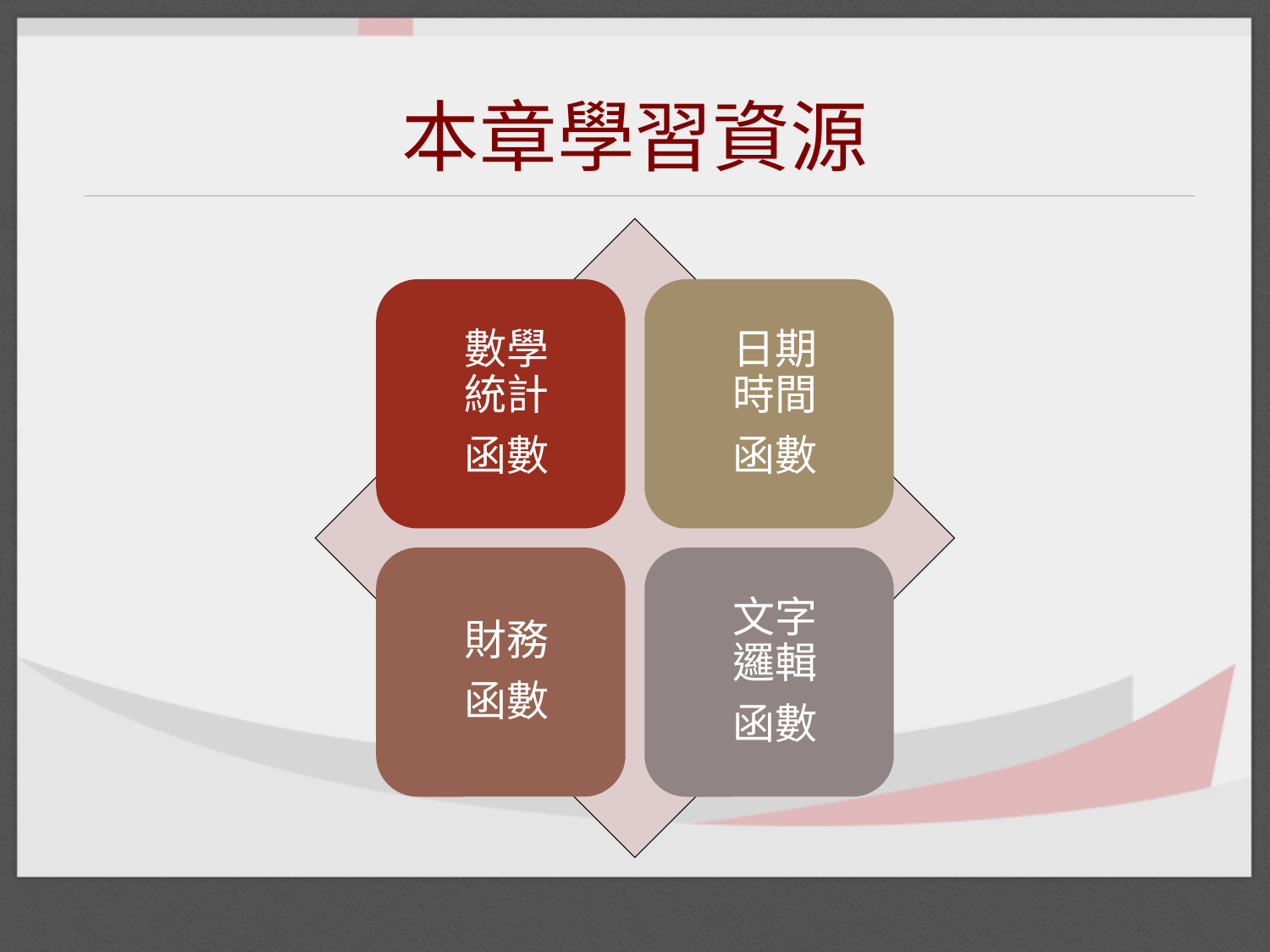

# 本章學習資源
數學
統計
函數
日期
時間
函數
財務
函數
文字
邏輯
函數